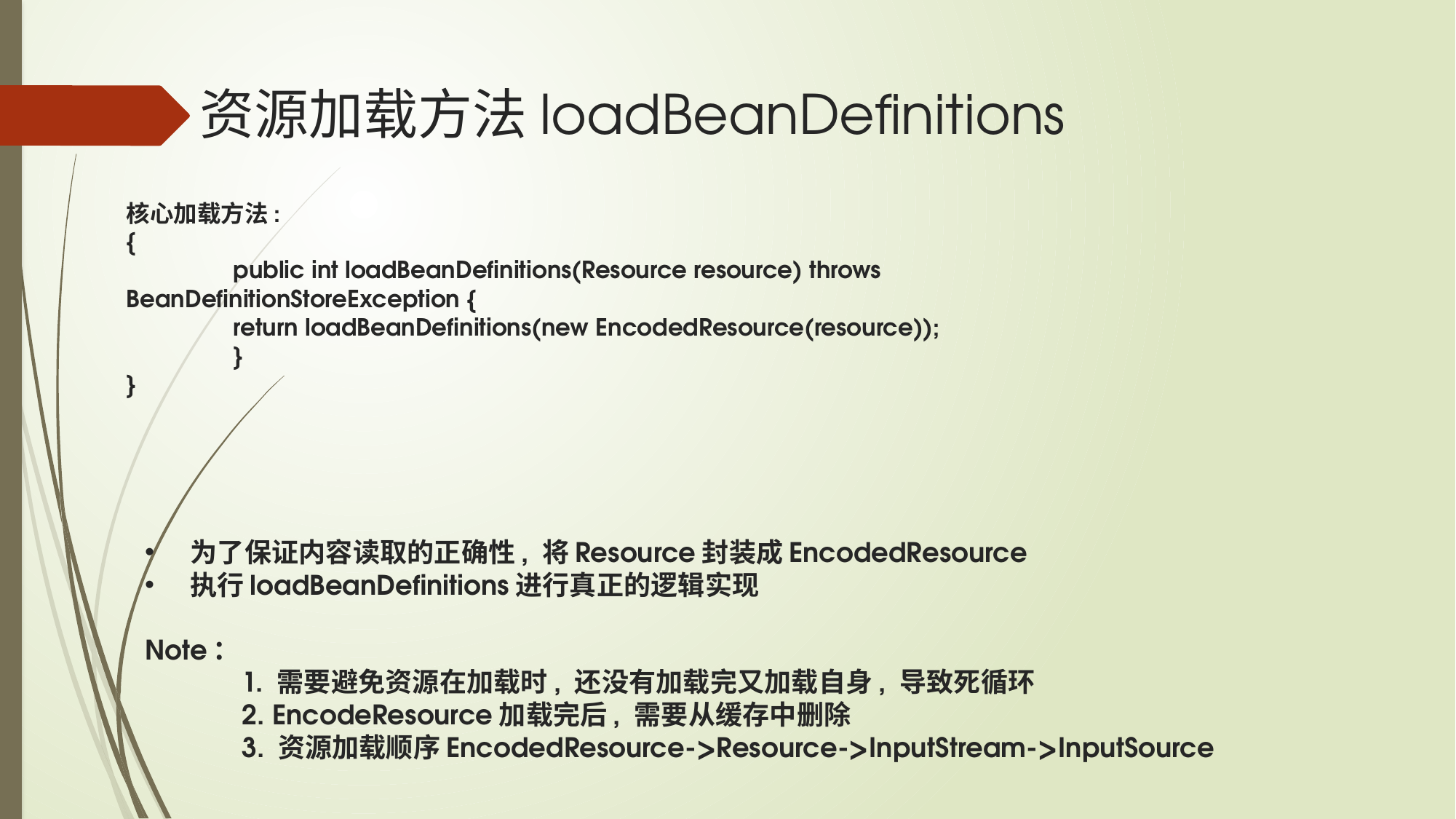

资源加载方法loadBeanDefinitions
核心加载方法:
{
	public int loadBeanDefinitions(Resource resource) throws BeanDefinitionStoreException {
		return loadBeanDefinitions(new EncodedResource(resource));
	}
}
为了保证内容读取的正确性, 将Resource封装成EncodedResource
执行loadBeanDefinitions进行真正的逻辑实现

Note：
	1. 需要避免资源在加载时, 还没有加载完又加载自身, 导致死循环
	2. EncodeResource加载完后, 需要从缓存中删除
	3. 资源加载顺序EncodedResource->Resource->InputStream->InputSource